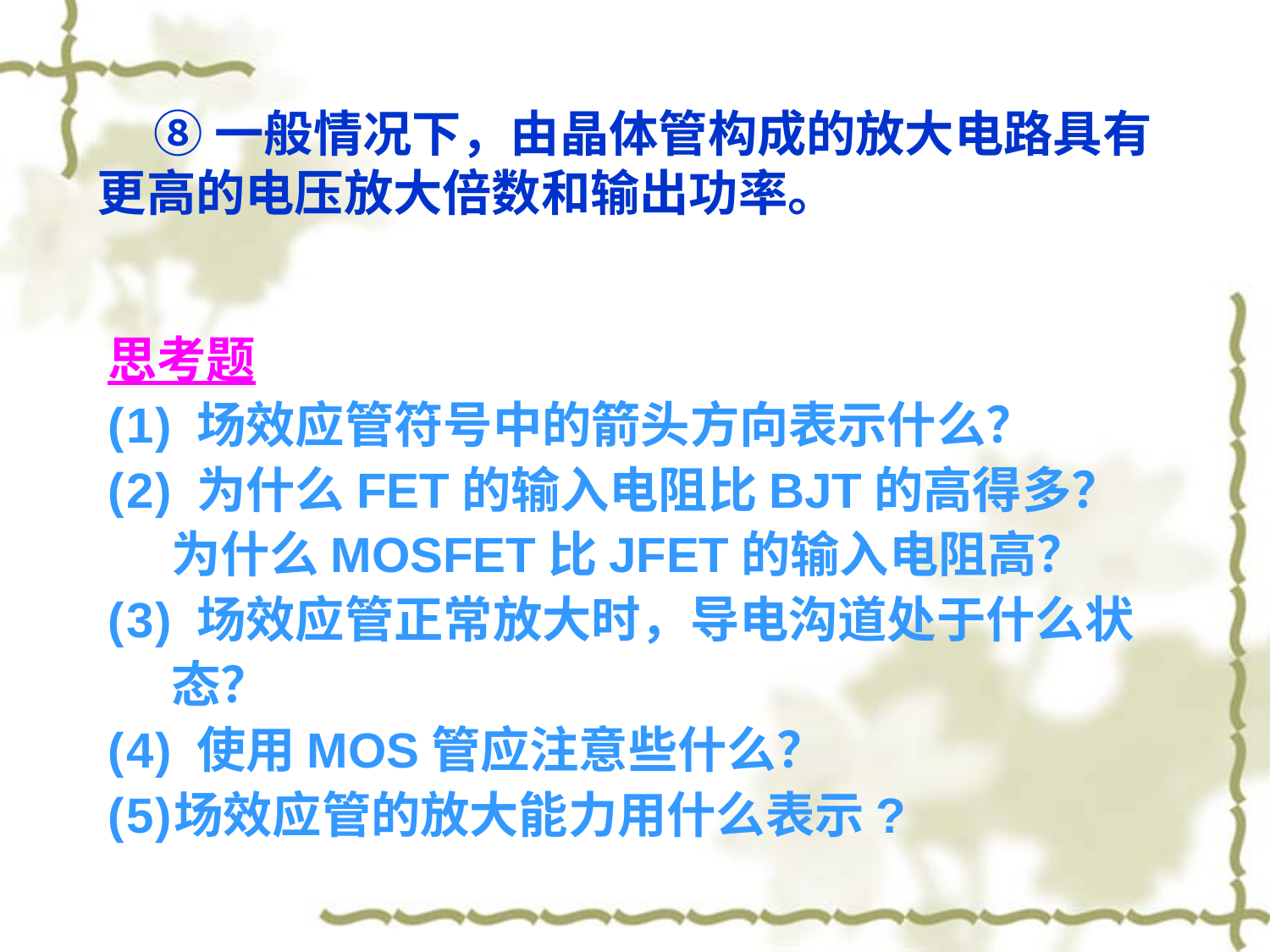

⑧一般情况下，由晶体管构成的放大电路具有更高的电压放大倍数和输出功率。
思考题
 场效应管符号中的箭头方向表示什么？
 为什么FET的输入电阻比BJT的高得多？为什么MOSFET比JFET的输入电阻高？
 场效应管正常放大时，导电沟道处于什么状态？
 使用MOS管应注意些什么？
场效应管的放大能力用什么表示?
115